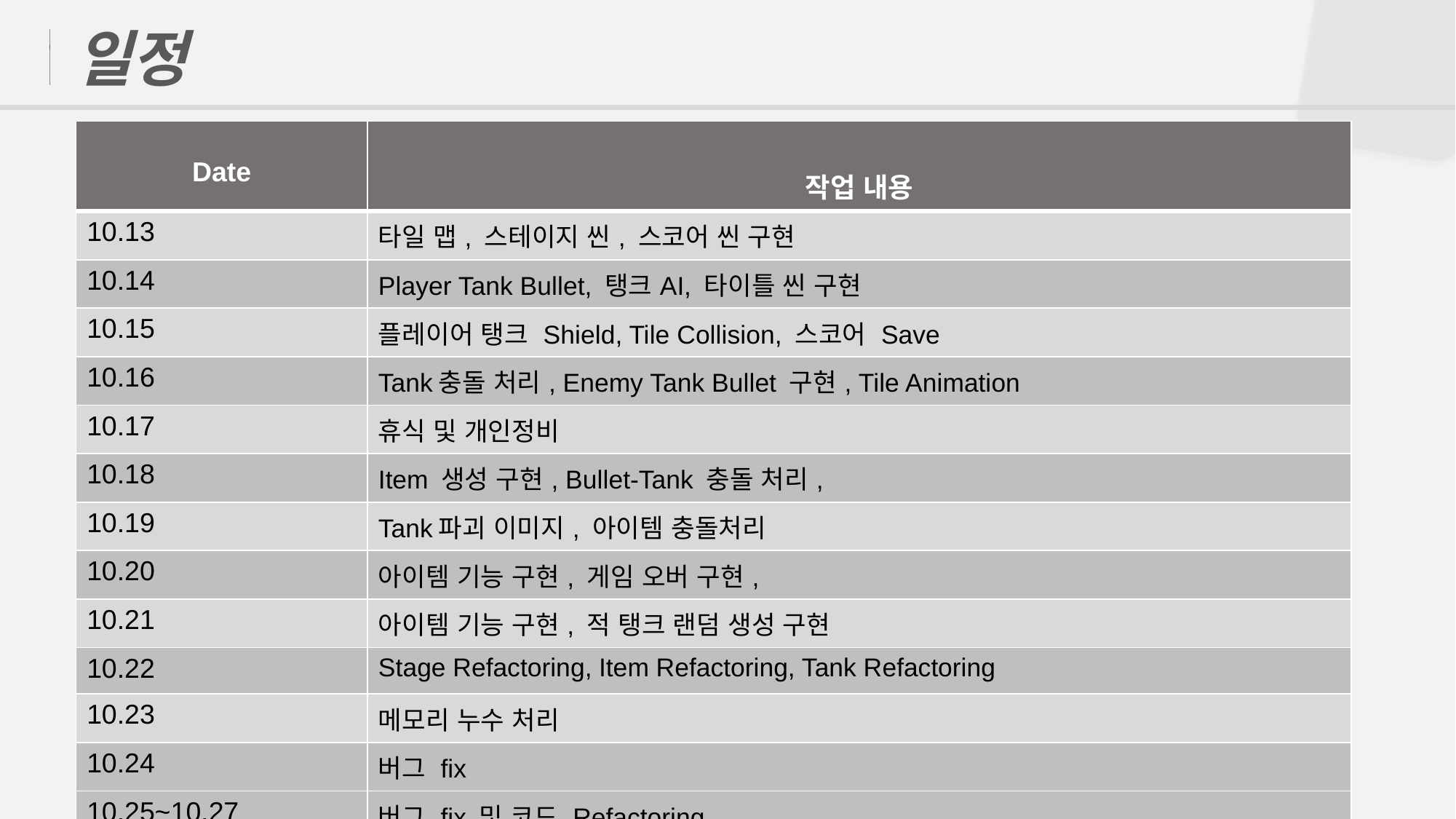

일정

| Date | 작업 내용 |
| --- | --- |
| 10.13 | 타일 맵, 스테이지 씬, 스코어 씬 구현 |
| 10.14 | Player Tank Bullet, 탱크AI, 타이틀 씬 구현 |
| 10.15 | 플레이어 탱크 Shield, Tile Collision, 스코어 Save |
| 10.16 | Tank충돌 처리, Enemy Tank Bullet 구현, Tile Animation |
| 10.17 | 휴식 및 개인정비 |
| 10.18 | Item 생성 구현, Bullet-Tank 충돌 처리, |
| 10.19 | Tank파괴 이미지, 아이템 충돌처리 |
| 10.20 | 아이템 기능 구현, 게임 오버 구현, |
| 10.21 | 아이템 기능 구현, 적 탱크 랜덤 생성 구현 |
| 10.22 | Stage Refactoring, Item Refactoring, Tank Refactoring |
| 10.23 | 메모리 누수 처리 |
| 10.24 | 버그 fix |
| 10.25~10.27 | 버그 fix 및 코드 Refactoring |